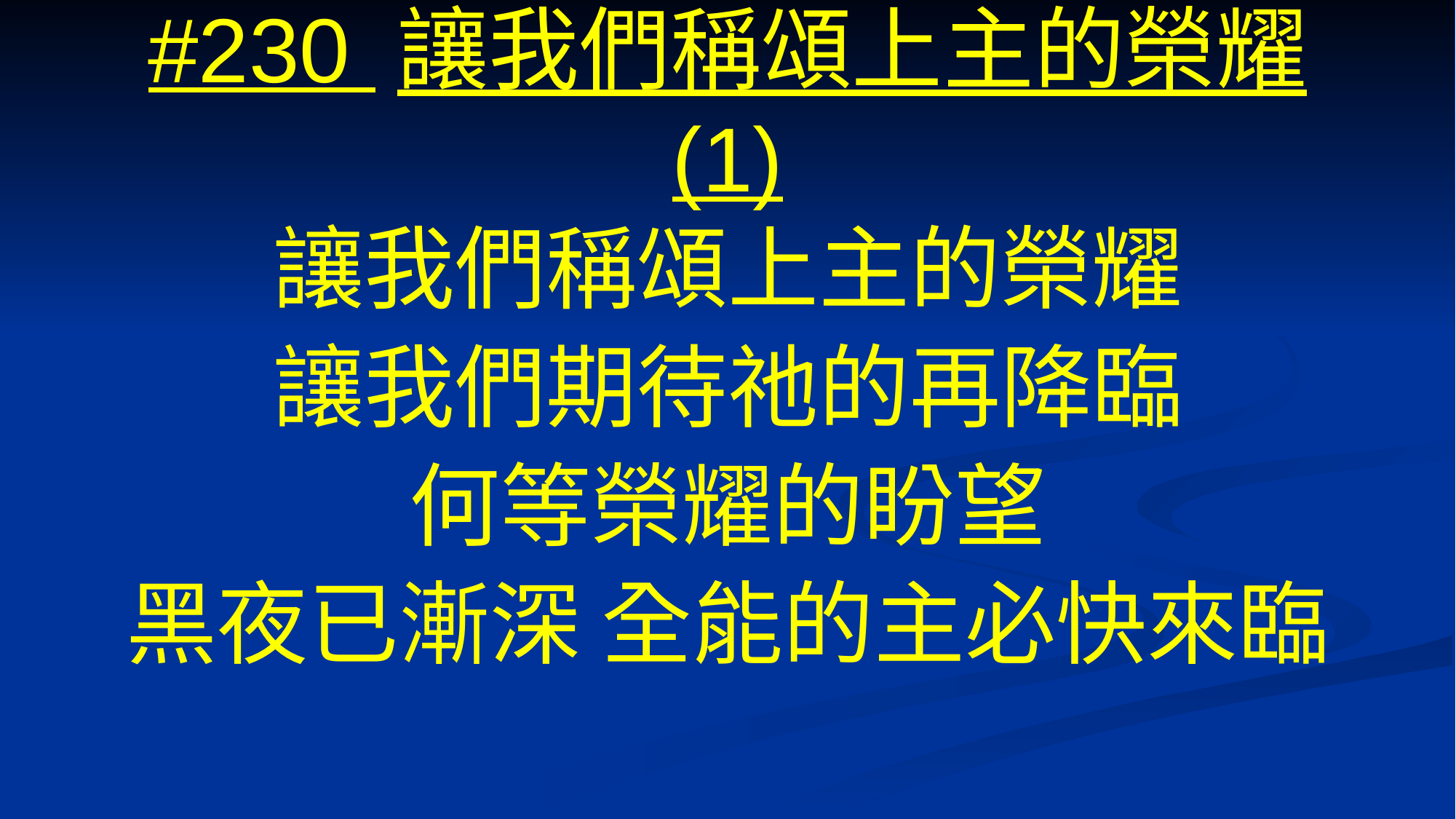

# #230 讓我們稱頌上主的榮耀 (1)
讓我們稱頌上主的榮耀
讓我們期待祂的再降臨
何等榮耀的盼望
黑夜已漸深 全能的主必快來臨